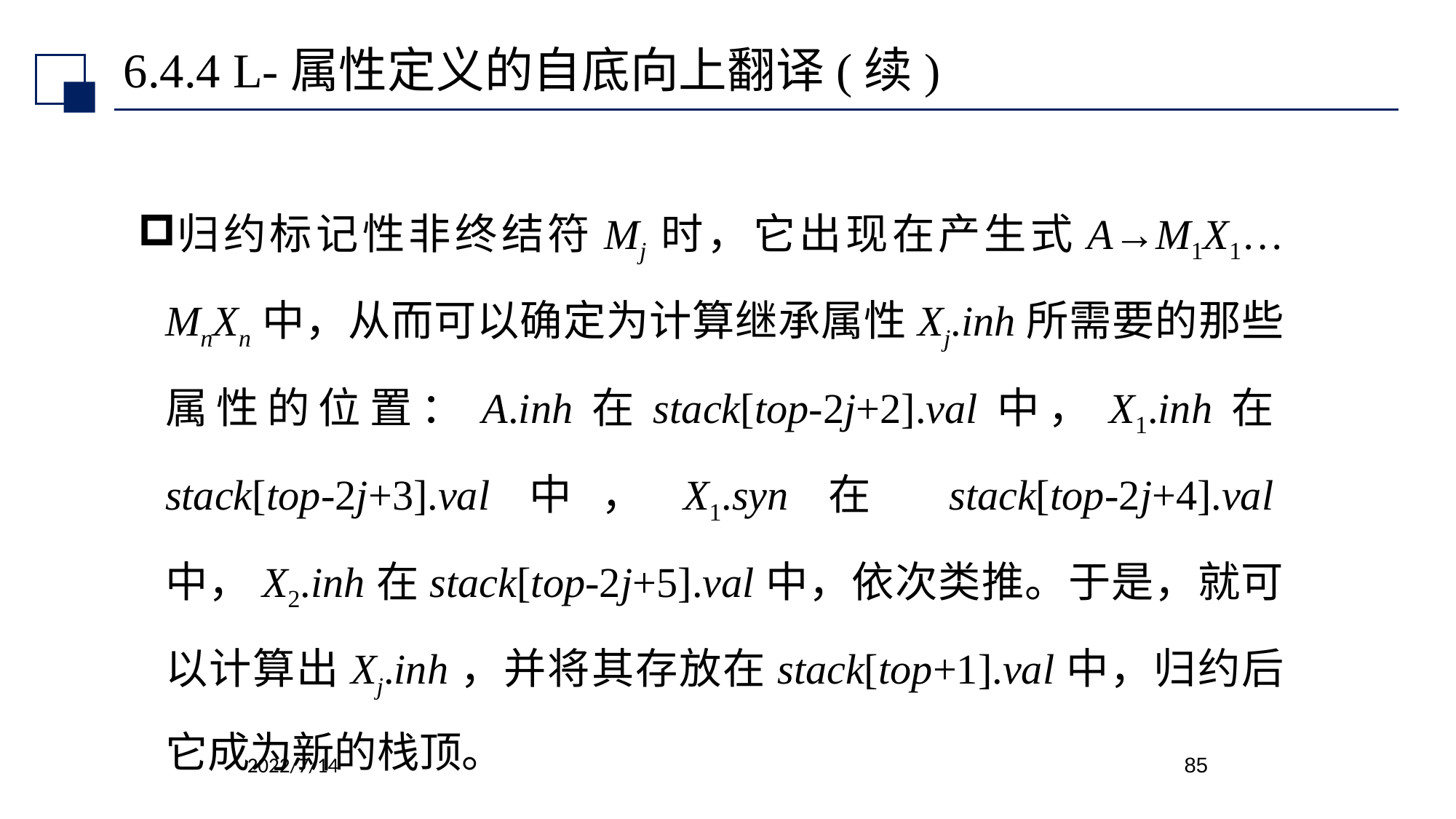

# 6.4.4 L-属性定义的自底向上翻译(续)
归约标记性非终结符Mj时，它出现在产生式A→M1X1…MnXn中，从而可以确定为计算继承属性Xj.inh所需要的那些属性的位置：A.inh在stack[top-2j+2].val中，X1.inh在stack[top-2j+3].val中，X1.syn在 stack[top-2j+4].val中，X2.inh在stack[top-2j+5].val中，依次类推。于是，就可以计算出Xj.inh，并将其存放在stack[top+1].val中，归约后它成为新的栈顶。
2022/7/14
85